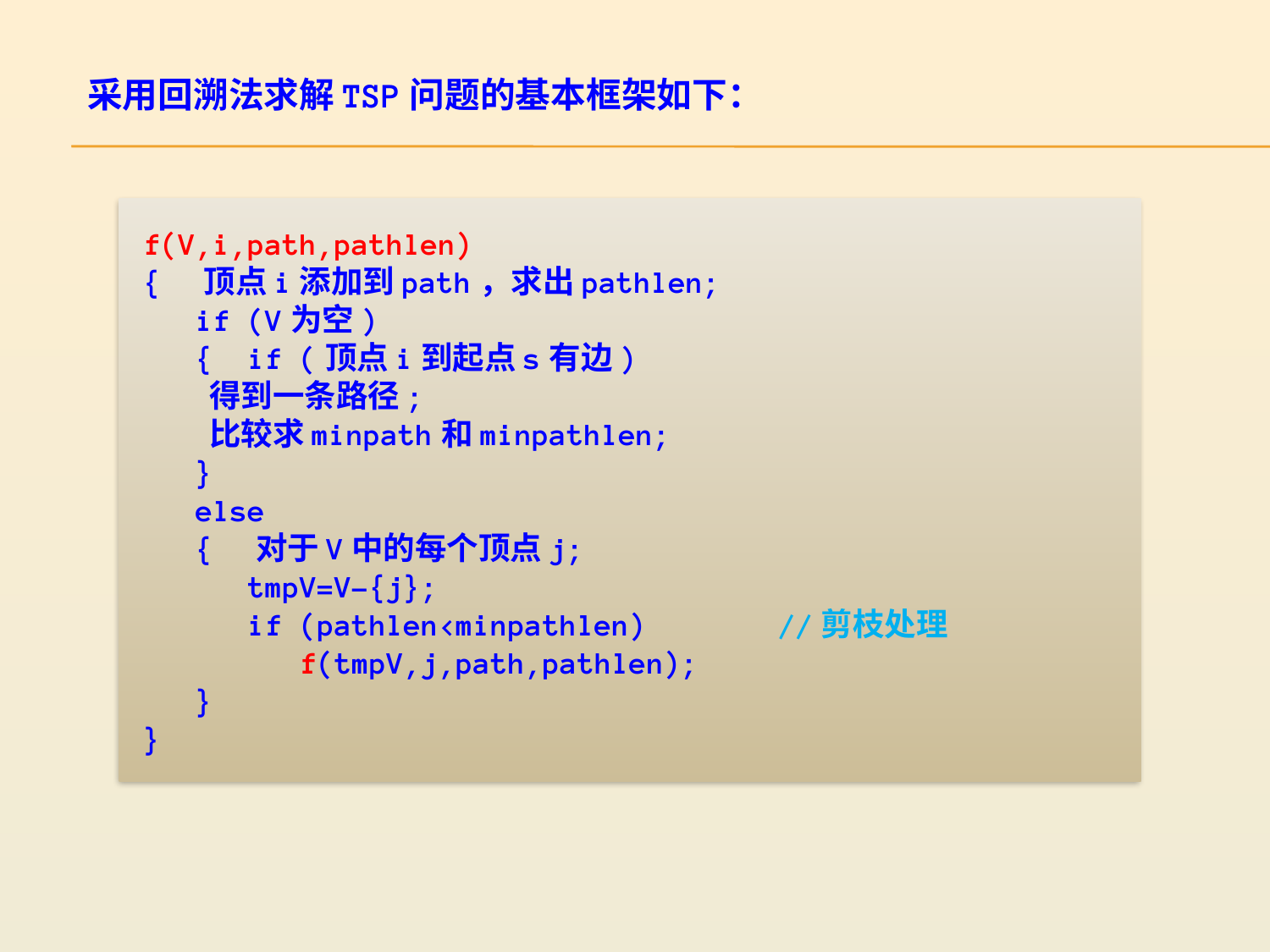

采用回溯法求解TSP问题的基本框架如下：
f(V,i,path,pathlen)
{  顶点i添加到path，求出pathlen;
   if (V为空)
   {  if (顶点i到起点s有边)
        得到一条路径;
        比较求minpath和minpathlen;
   }
   else
   {  对于V中的每个顶点j;
      tmpV=V-{j};
      if (pathlen<minpathlen)		//剪枝处理
         f(tmpV,j,path,pathlen);
   }
}